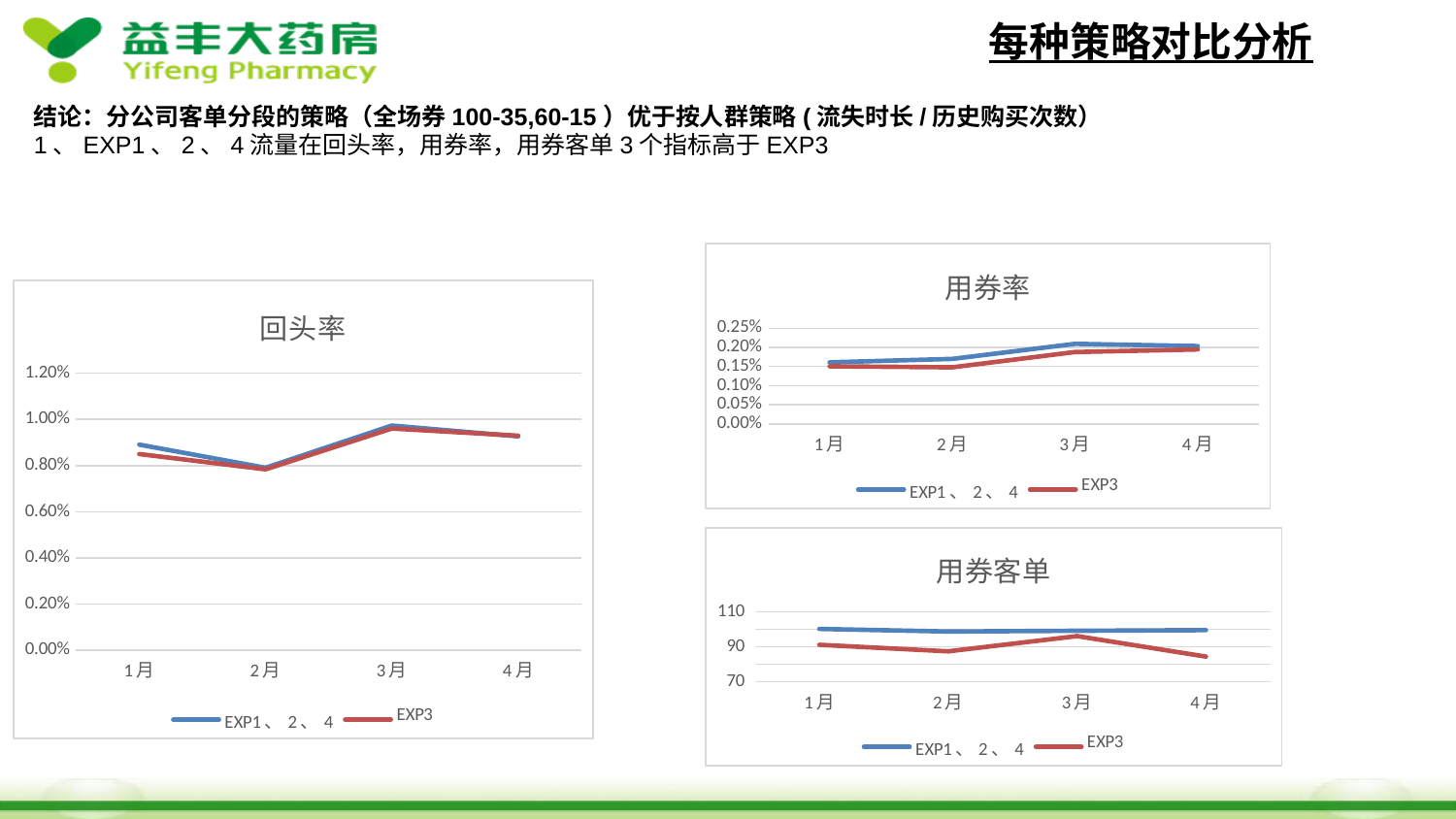

每种策略对比分析
结论：分公司客单分段的策略（全场券100-35,60-15）优于按人群策略(流失时长/历史购买次数）
1、EXP1、2、4流量在回头率，用券率，用券客单3个指标高于EXP3

### Chart: 用券率

| Category | EXP1、2、4 | EXP3 |
|---|---|---|
| 1月 | 0.00160903807530058 | 0.00150496213110473 |
| 2月 | 0.00169855159184771 | 0.00147813799919014 |
| 3月 | 0.00209228146267664 | 0.00187866543199484 |
| 4月 | 0.00203469377821764 | 0.00194608341022043 |

### Chart: 回头率

| Category | EXP1、2、4 | EXP3 |
|---|---|---|
| 1月 | 0.00890392522468231 | 0.00849764951684513 |
| 2月 | 0.00790101060979328 | 0.00783526406850405 |
| 3月 | 0.0097307247340737 | 0.00960237954934478 |
| 4月 | 0.00926453084047086 | 0.00929401587658486 |

### Chart: 用券客单

| Category | EXP1、2、4 | EXP3 |
|---|---|---|
| 1月 | 100.133813071453 | 91.0654989154013 |
| 2月 | 98.6455518394649 | 87.3209578544061 |
| 3月 | 99.0557219610477 | 96.0404107542943 |
| 4月 | 99.4220061616528 | 84.3058338076266 |